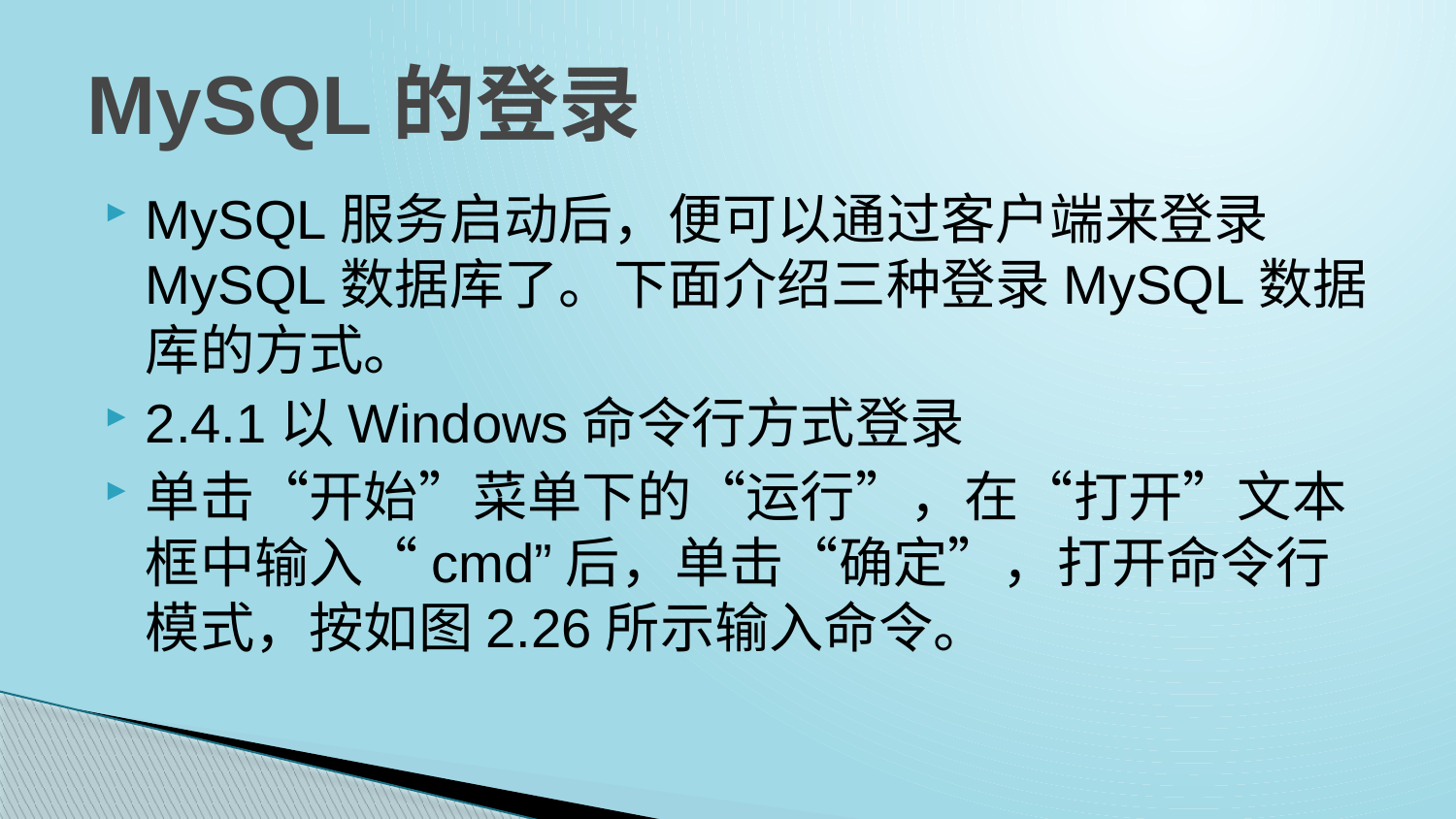

# MySQL的登录
MySQL服务启动后，便可以通过客户端来登录MySQL数据库了。下面介绍三种登录MySQL数据库的方式。
2.4.1以Windows命令行方式登录
单击“开始”菜单下的“运行”，在“打开”文本框中输入“cmd”后，单击“确定”，打开命令行模式，按如图2.26所示输入命令。

32